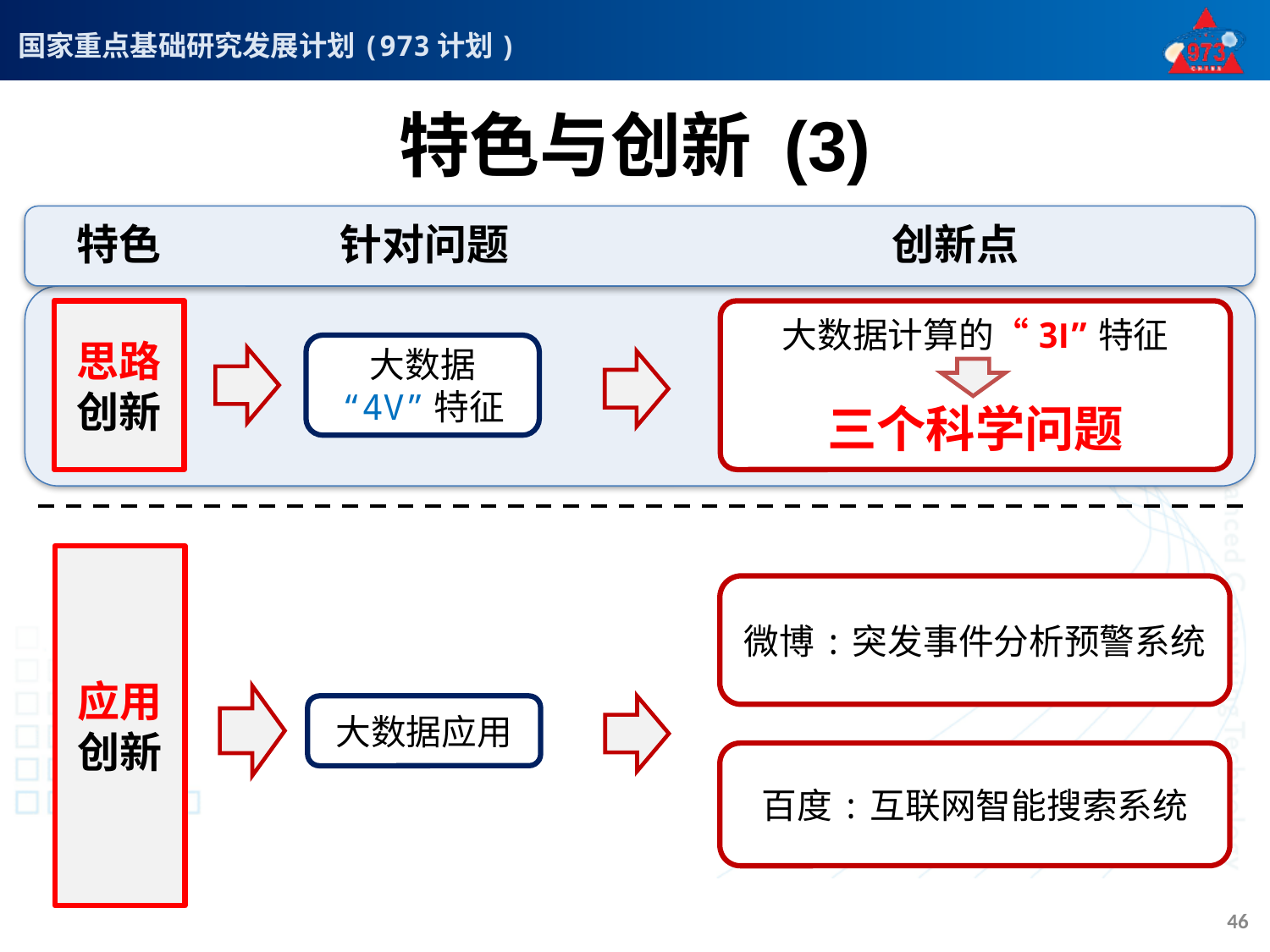

# 特色与创新 (3)

特色
针对问题
创新点

思路创新
大数据计算的“3I”特征

三个科学问题
大数据
“4V”特征

应用创新
微博:突发事件分析预警系统

大数据应用
百度:互联网智能搜索系统

46